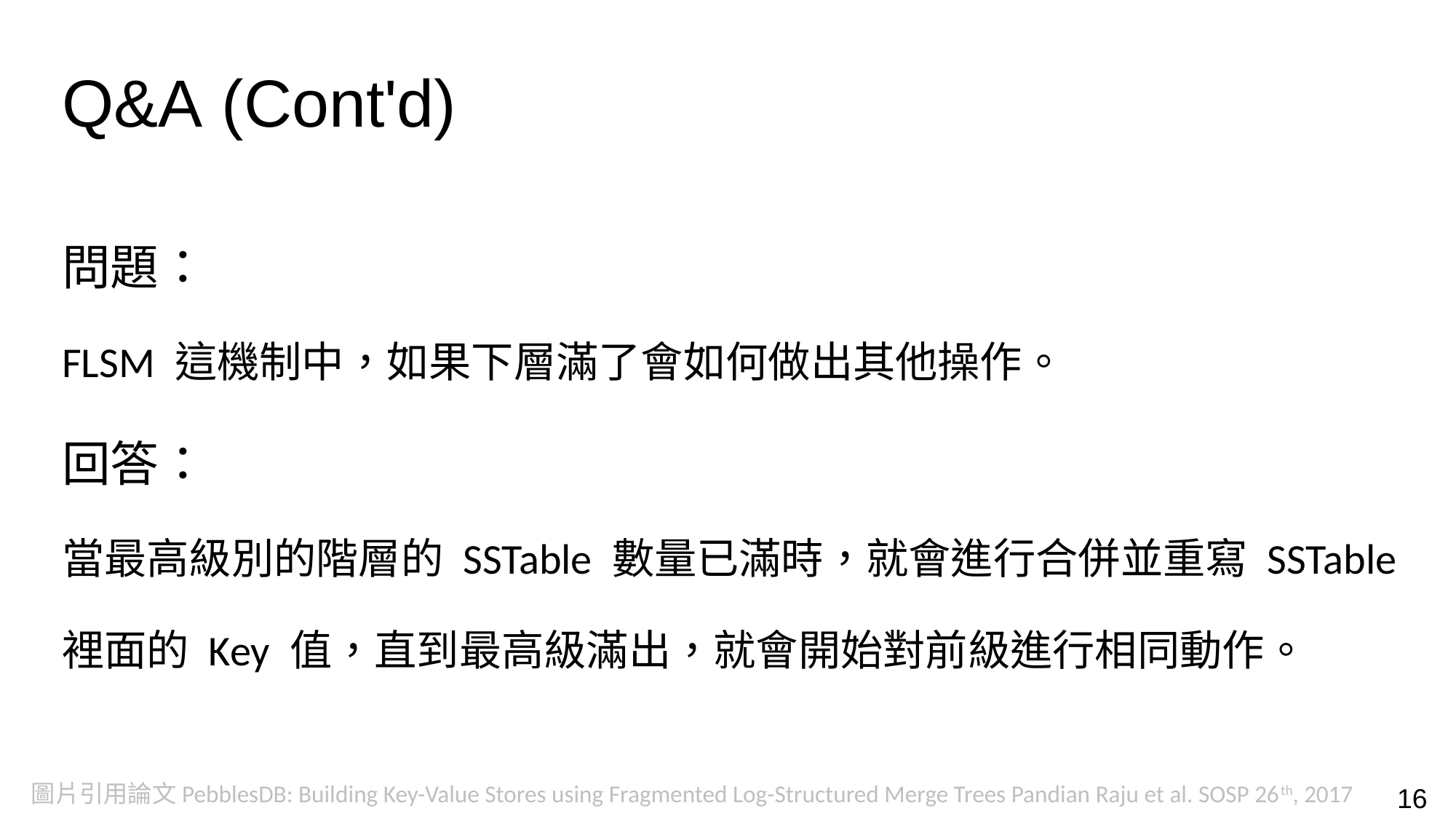

# Q&A (Cont'd)
問題：
FLSM 這機制中，如果下層滿了會如何做出其他操作。
回答：
當最高級別的階層的 SSTable 數量已滿時，就會進行合併並重寫 SSTable 裡面的 Key 值，直到最高級滿出，就會開始對前級進行相同動作。
圖片引用論文PebblesDB: Building Key-Value Stores using Fragmented Log-Structured Merge Trees Pandian Raju et al. SOSP 26th, 2017

16